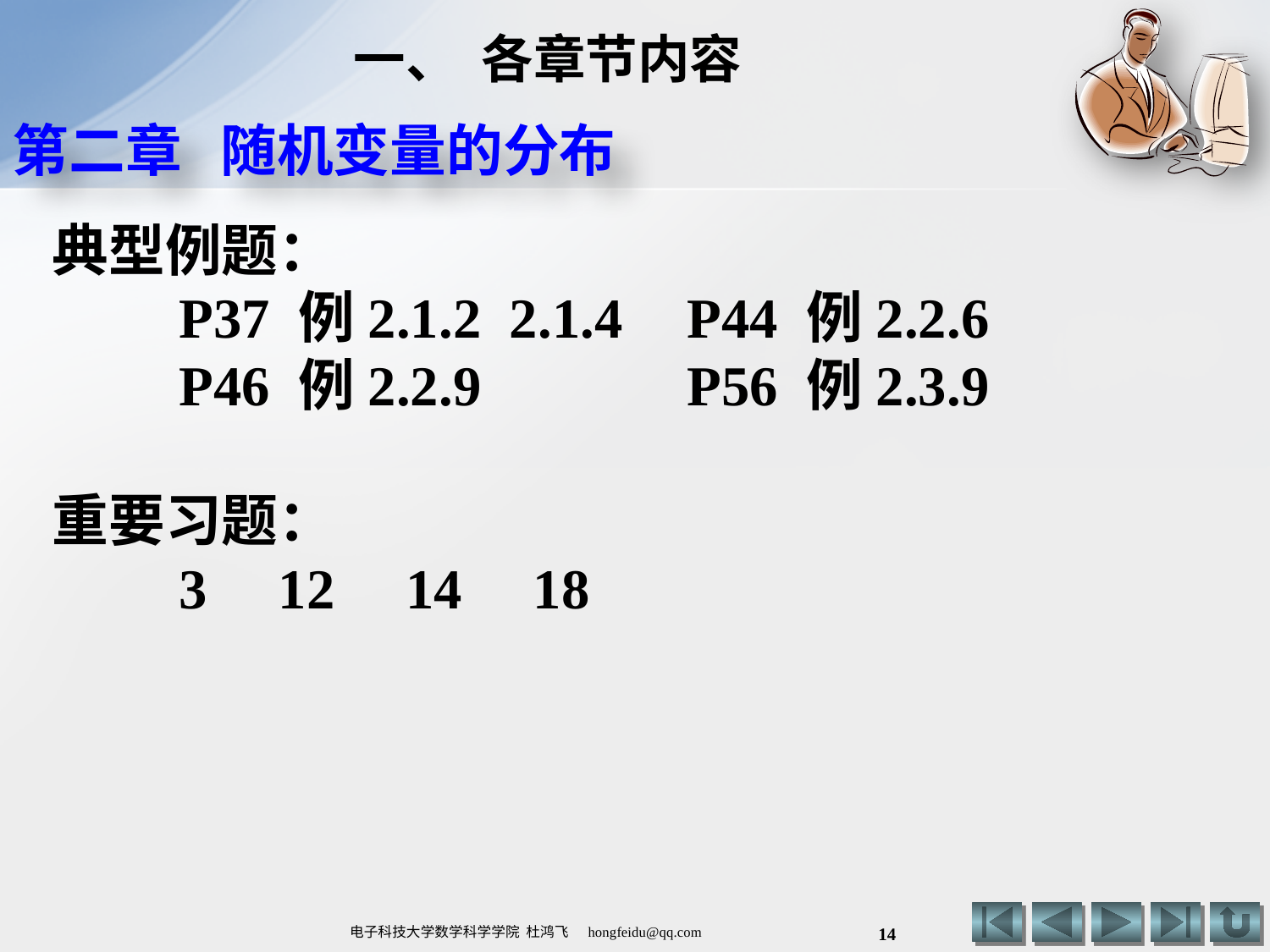

# 一、  各章节内容
第二章   随机变量的分布
典型例题：
	P37 例2.1.2  2.1.4 	P44 例2.2.6
	P46 例2.2.9		P56 例2.3.9

重要习题：
	3     12     14     18

14